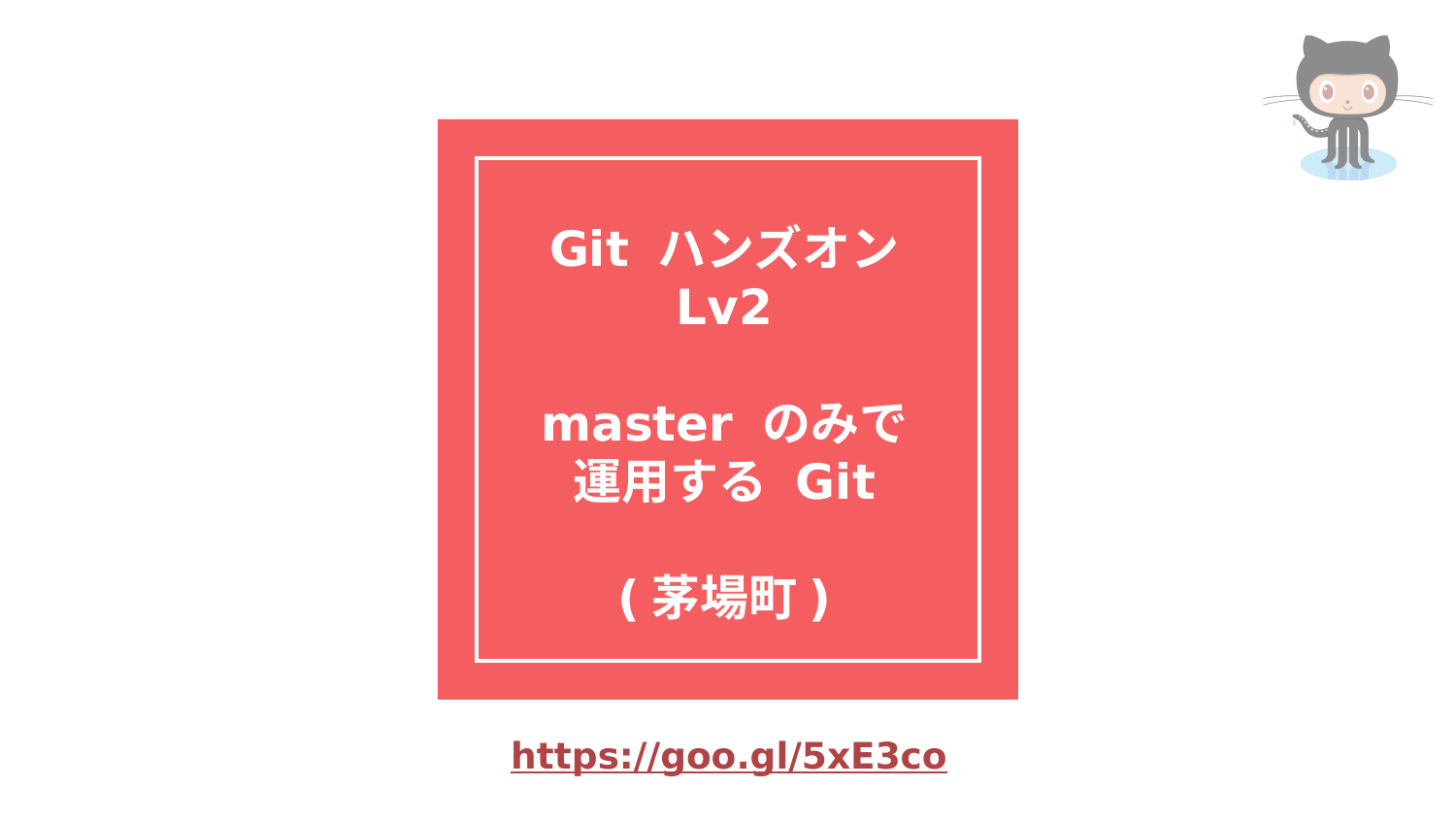

# Git ハンズオン Lv2 master のみで 運用する Git (茅場町)
https://goo.gl/5xE3co